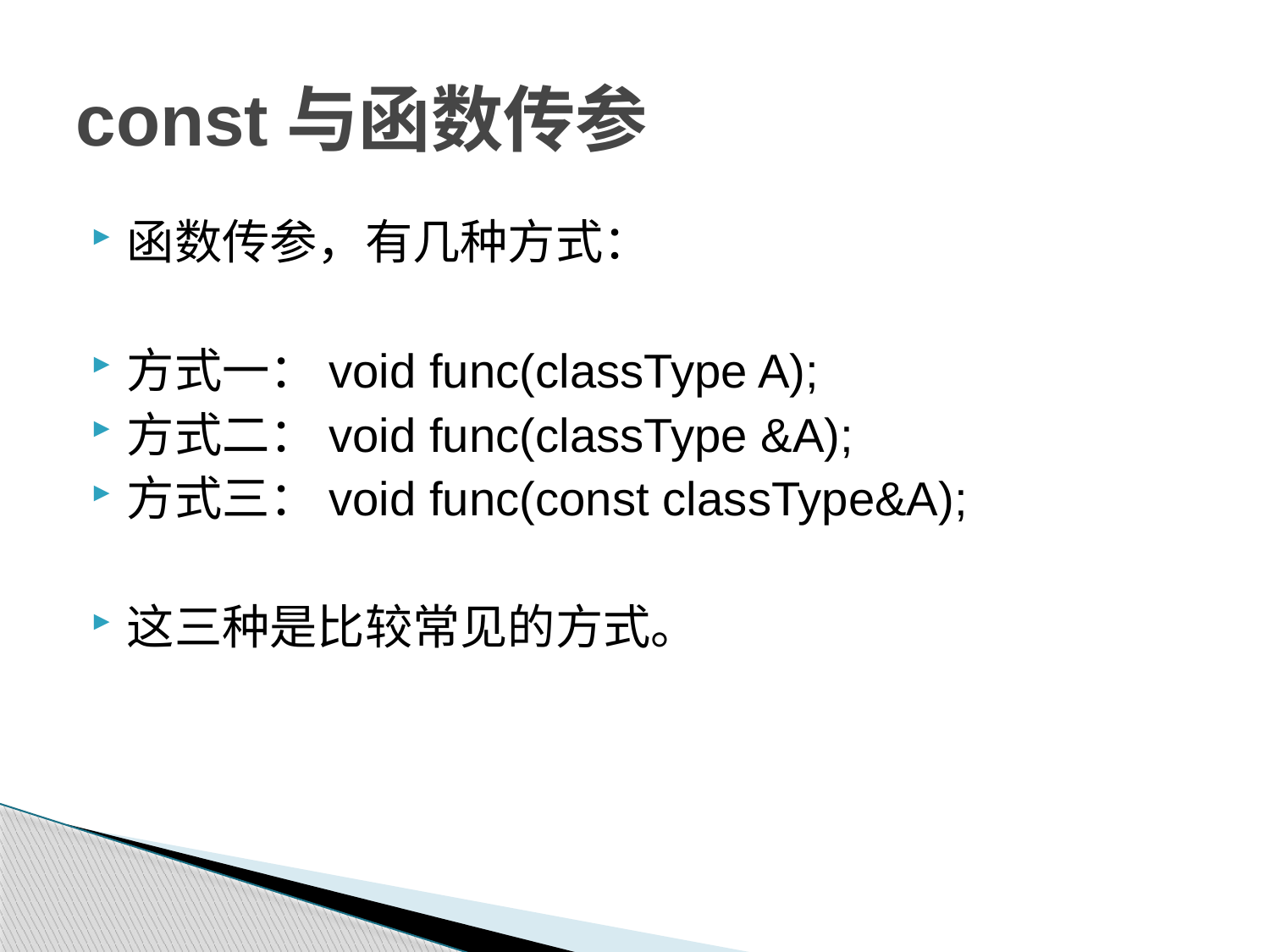

# const与函数传参
函数传参，有几种方式：

方式一：void func(classType A);
方式二：void func(classType &A);
方式三：void func(const classType&A);

这三种是比较常见的方式。